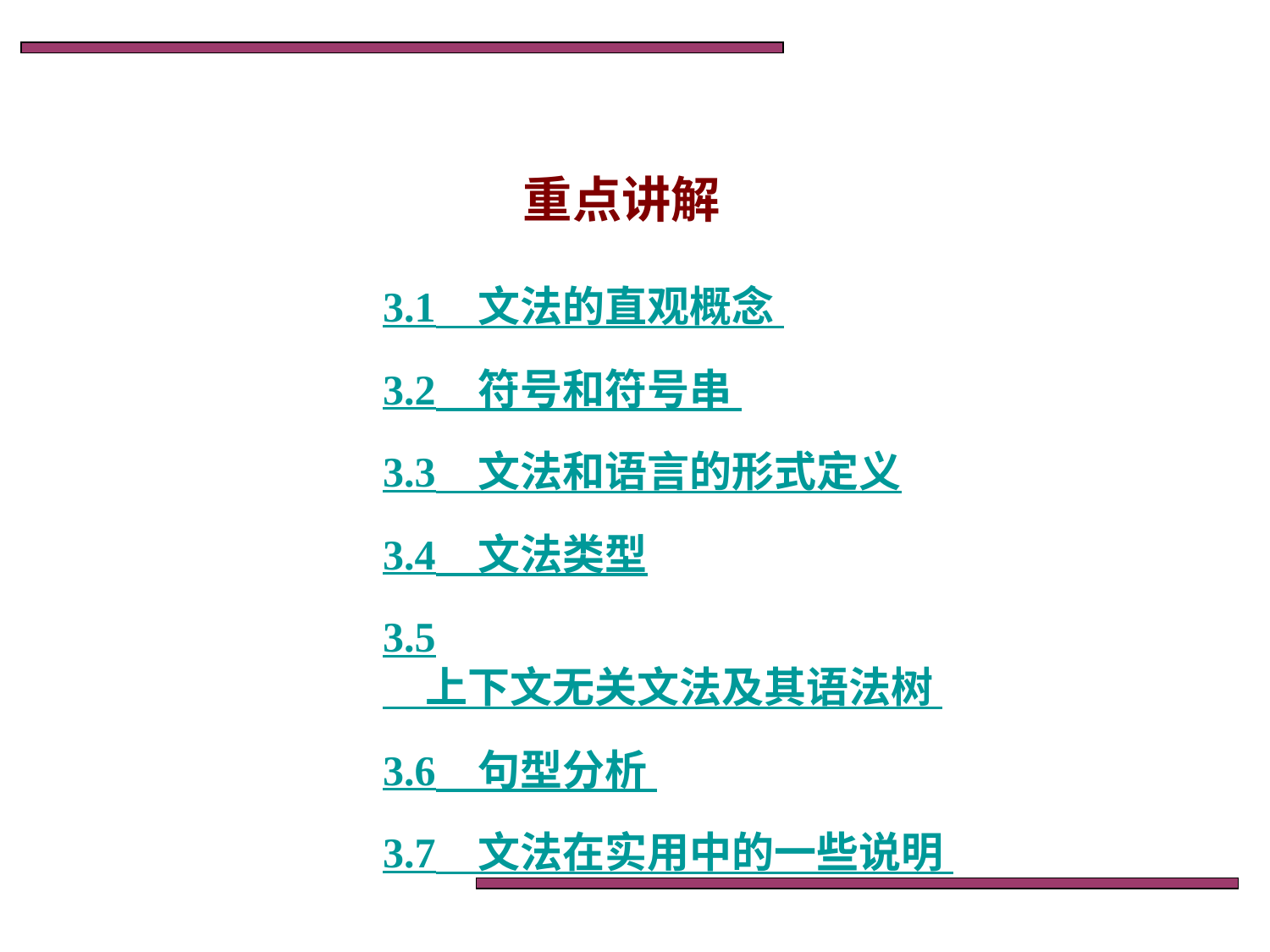

重点讲解
3.1　文法的直观概念
3.2　符号和符号串
3.3　文法和语言的形式定义
3.4　文法类型
3.5　上下文无关文法及其语法树
3.6　句型分析
3.7　文法在实用中的一些说明